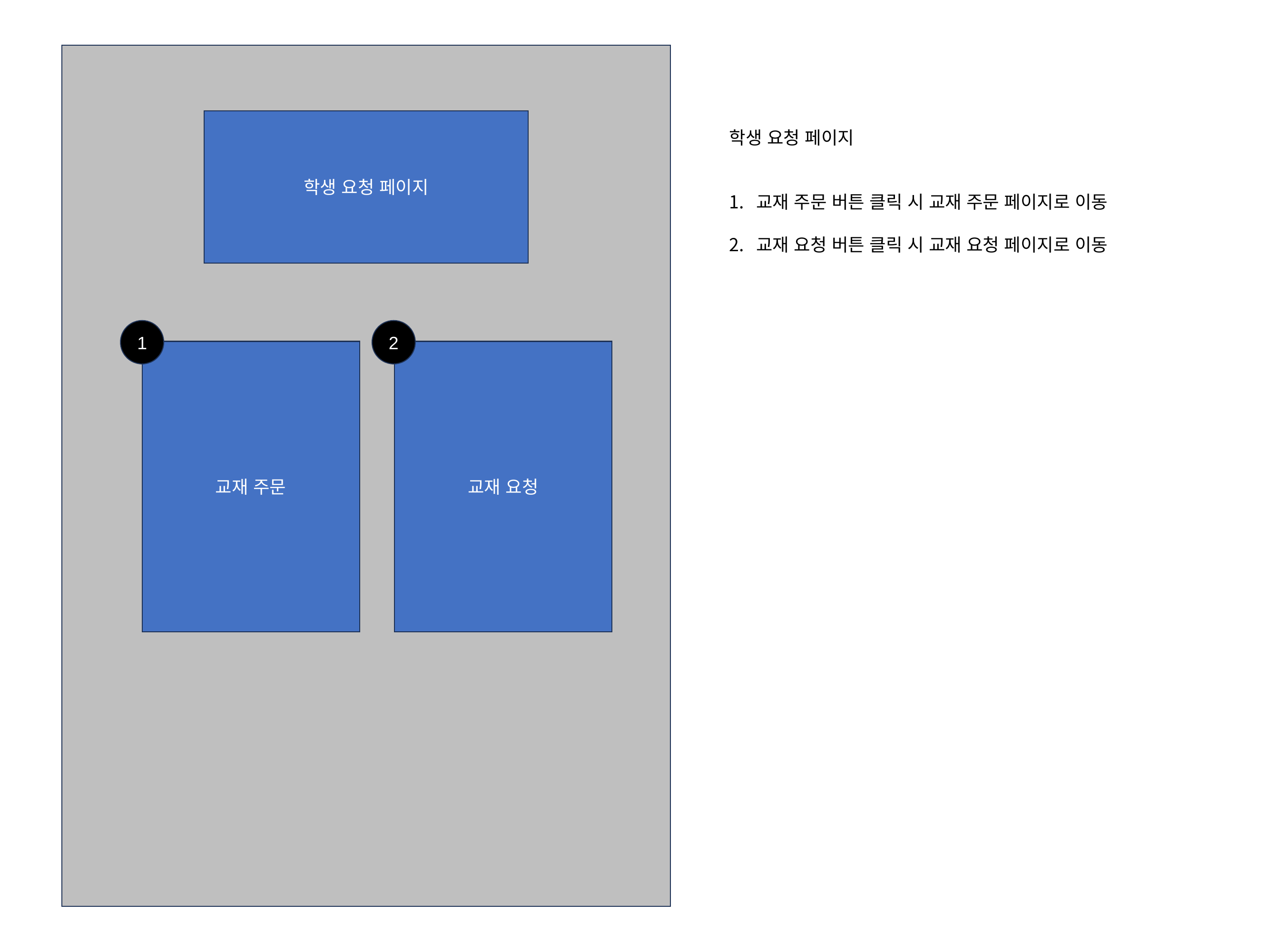

학생 요청 페이지
학생 요청 페이지

교재 주문 버튼 클릭 시 교재 주문 페이지로 이동

교재 요청 버튼 클릭 시 교재 요청 페이지로 이동
1
2
교재 주문
교재 요청